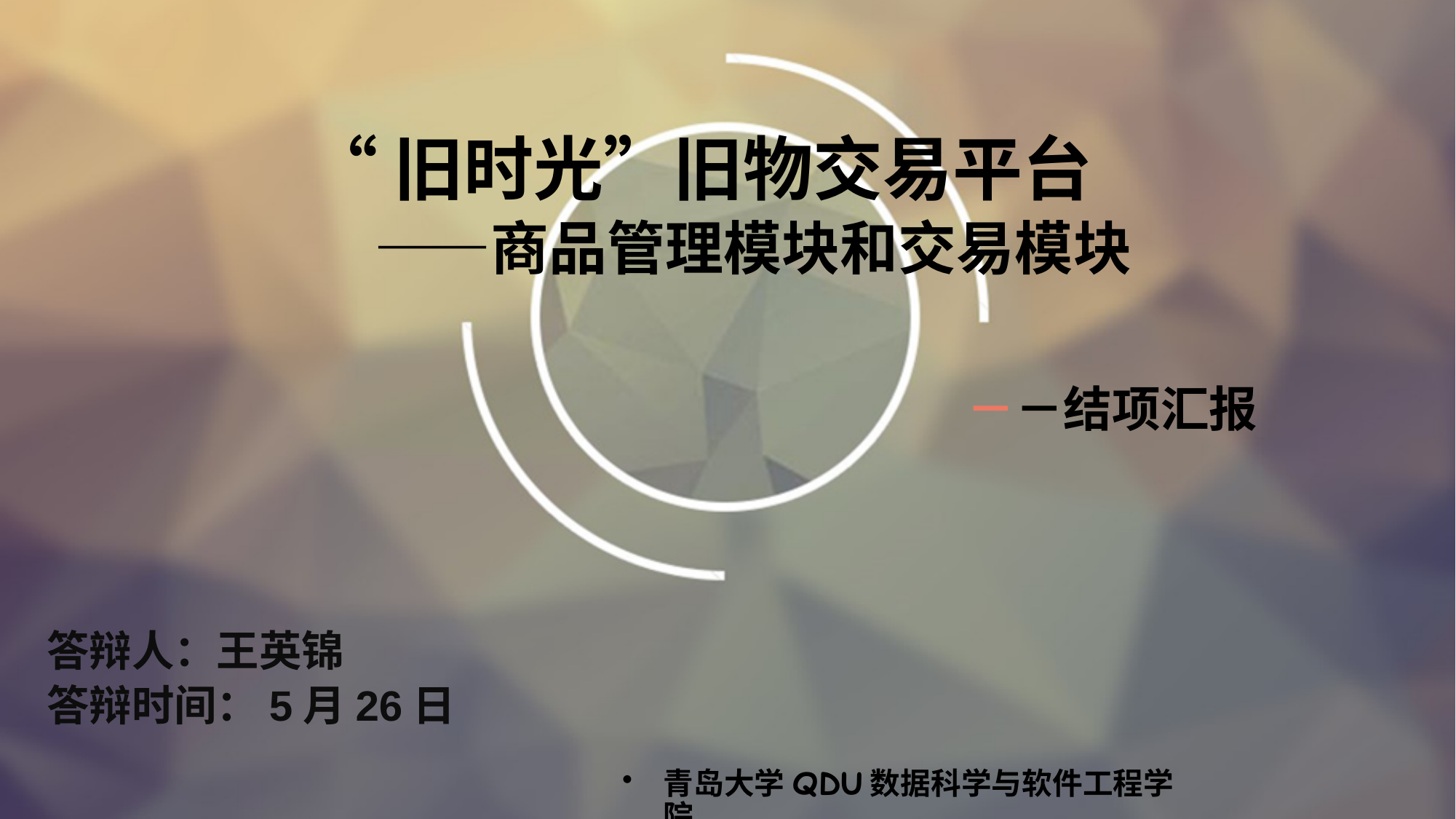

# “旧时光”旧物交易平台 ——商品管理模块和交易模块
－－结项汇报
答辩人：王英锦
答辩时间：5月26日
青岛大学QDU数据科学与软件工程学院